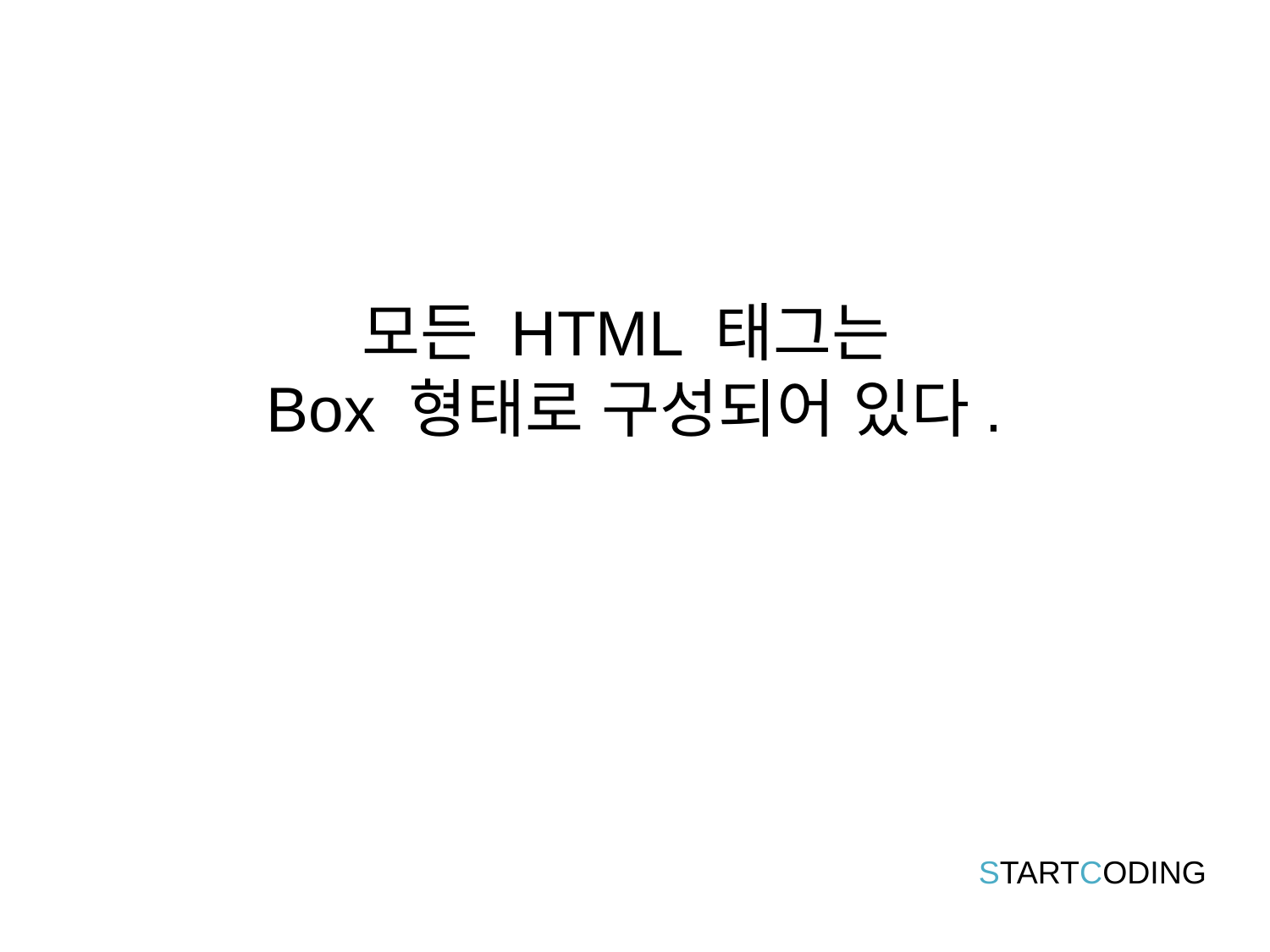

모든 HTML 태그는
Box 형태로 구성되어 있다.
STARTCODING